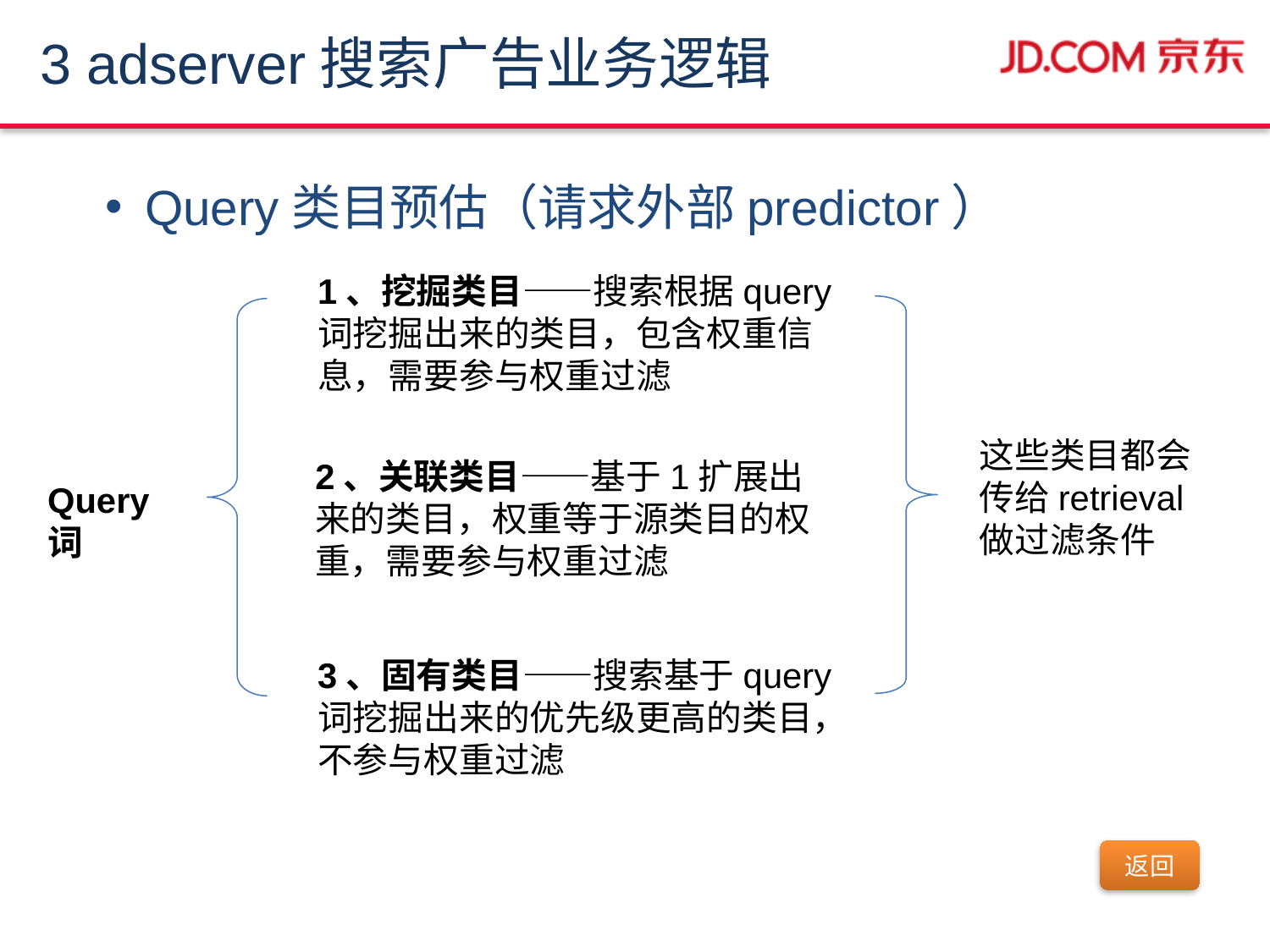

# 3 adserver搜索广告业务逻辑
Query类目预估（请求外部predictor）
1、挖掘类目——搜索根据query词挖掘出来的类目，包含权重信息，需要参与权重过滤

这些类目都会传给retrieval做过滤条件
2、关联类目——基于1扩展出来的类目，权重等于源类目的权重，需要参与权重过滤
Query词
3、固有类目——搜索基于query词挖掘出来的优先级更高的类目，不参与权重过滤
返回